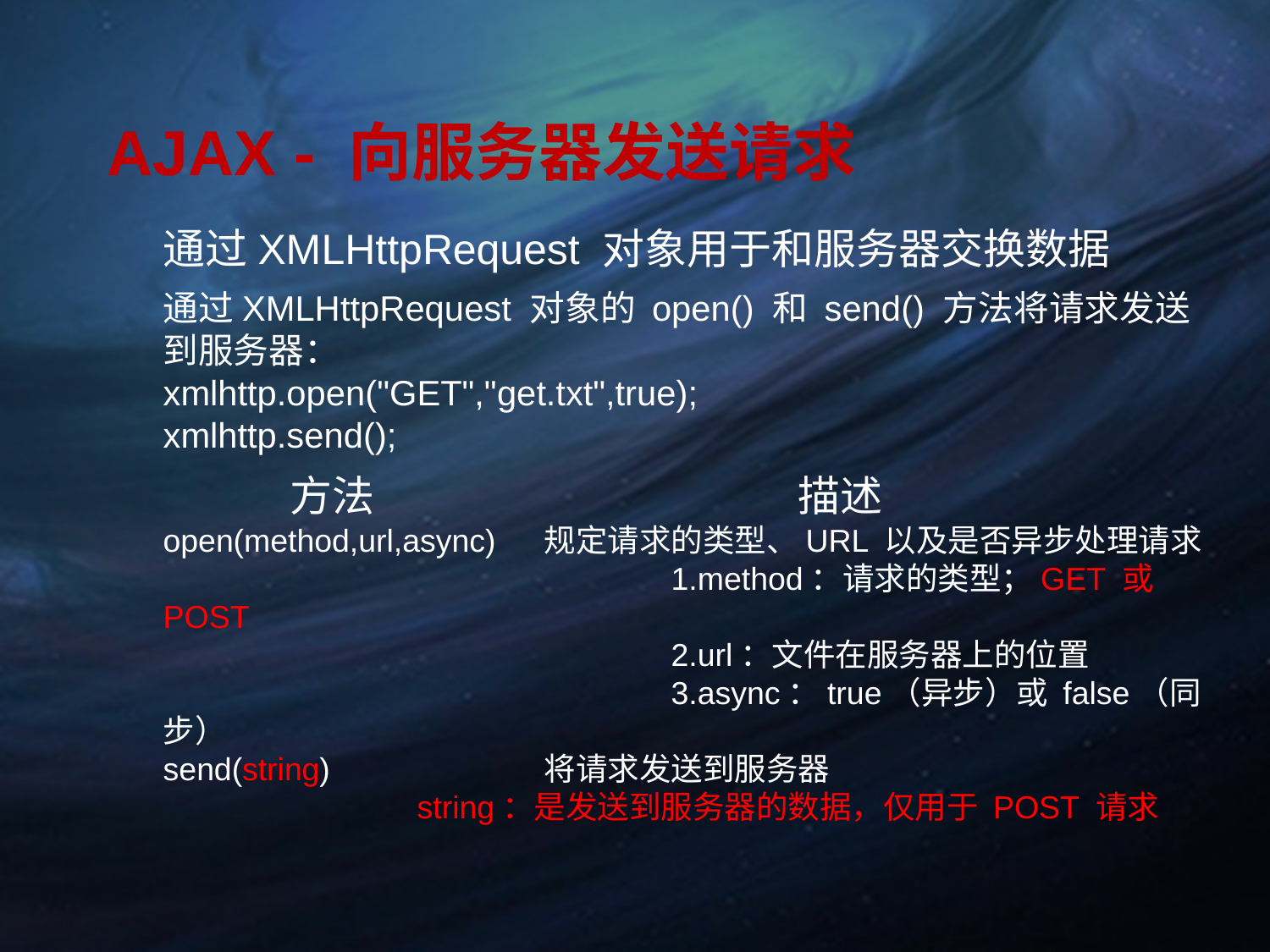

AJAX - 向服务器发送请求
通过XMLHttpRequest 对象用于和服务器交换数据
通过XMLHttpRequest 对象的 open() 和 send() 方法将请求发送到服务器：
xmlhttp.open("GET","get.txt",true);
xmlhttp.send();
	方法				描述
open(method,url,async)	规定请求的类型、URL 以及是否异步处理请求
				1.method：请求的类型；GET 或 POST
				2.url：文件在服务器上的位置
				3.async：true（异步）或 false（同步）
send(string)		将请求发送到服务器
		string：是发送到服务器的数据，仅用于 POST 请求